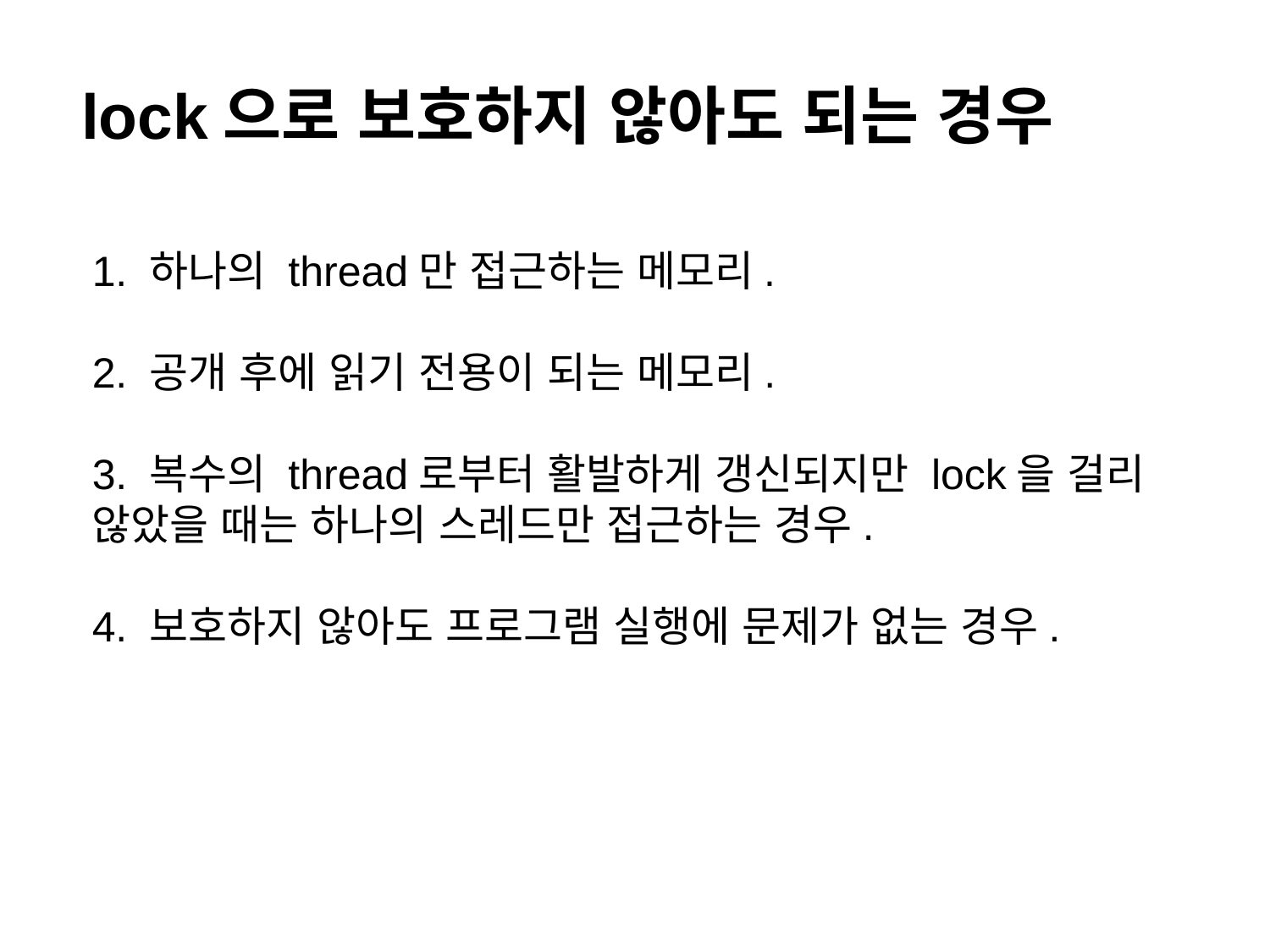

lock으로 보호하지 않아도 되는 경우
1. 하나의 thread만 접근하는 메모리.

2. 공개 후에 읽기 전용이 되는 메모리.

3. 복수의 thread로부터 활발하게 갱신되지만 lock을 걸리 않았을 때는 하나의 스레드만 접근하는 경우.

4. 보호하지 않아도 프로그램 실행에 문제가 없는 경우.